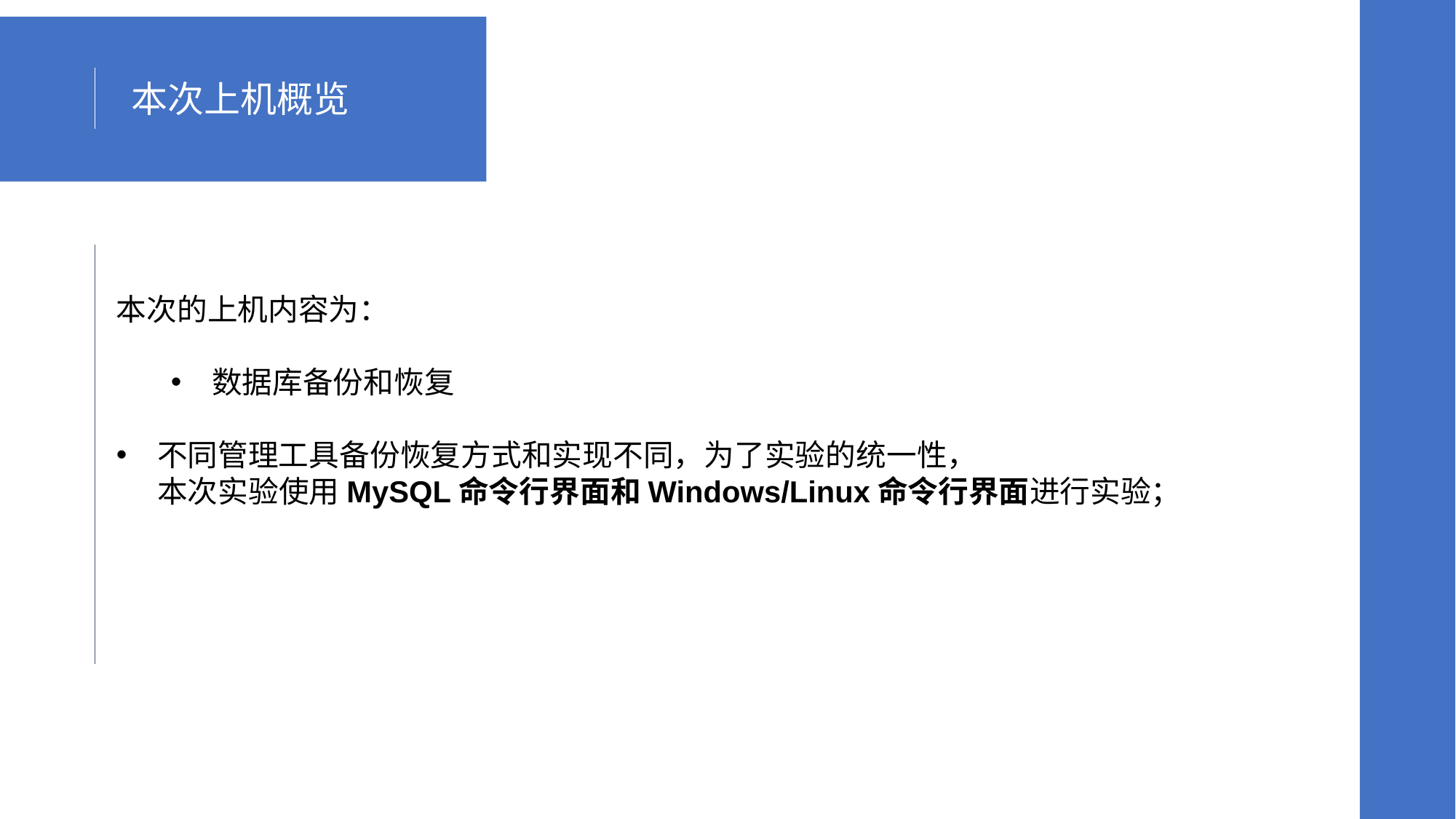

本次上机概览
本次的上机内容为：

数据库备份和恢复

不同管理工具备份恢复方式和实现不同，为了实验的统一性，
     本次实验使用MySQL命令行界面和Windows/Linux命令行界面进行实验；